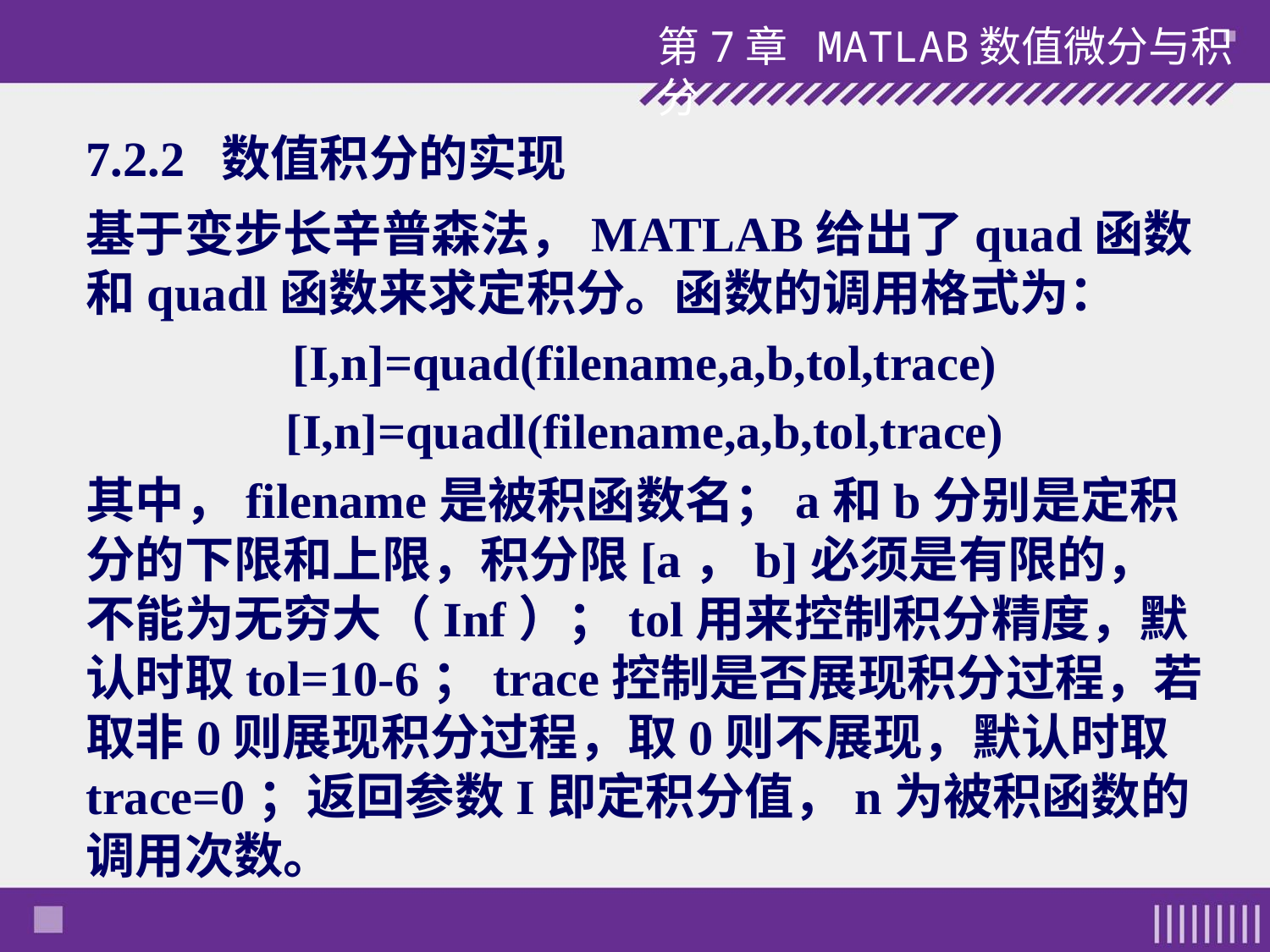

第7章  MATLAB数值微分与积分
# 7.2.2  数值积分的实现
基于变步长辛普森法，MATLAB给出了quad函数和quadl函数来求定积分。函数的调用格式为：
[I,n]=quad(filename,a,b,tol,trace)
[I,n]=quadl(filename,a,b,tol,trace)
其中，filename是被积函数名；a和b分别是定积分的下限和上限，积分限[a，b]必须是有限的，不能为无穷大（Inf）；tol用来控制积分精度，默认时取tol=10-6；trace控制是否展现积分过程，若取非0则展现积分过程，取0则不展现，默认时取trace=0；返回参数I即定积分值，n为被积函数的调用次数。